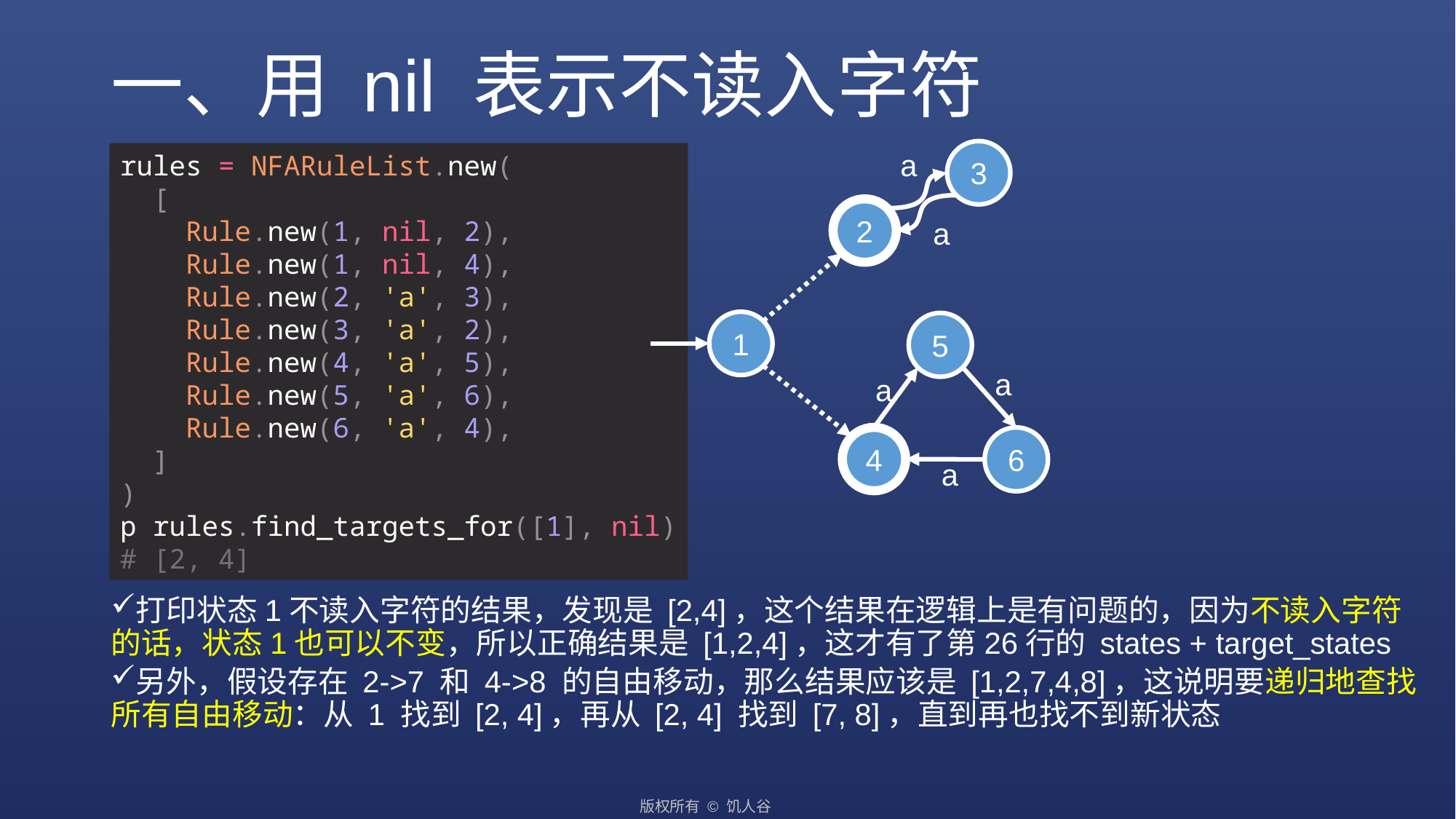

# 一、用 nil 表示不读入字符
rules = NFARuleList.new(
  [
    Rule.new(1, nil, 2),
    Rule.new(1, nil, 4),
    Rule.new(2, 'a', 3),
    Rule.new(3, 'a', 2),
    Rule.new(4, 'a', 5),
    Rule.new(5, 'a', 6),
    Rule.new(6, 'a', 4),
  ]
)
p rules.find_targets_for([1], nil)
# [2, 4]
a
3
2
a
1
5
a
a
4
6
a
打印状态1不读入字符的结果，发现是 [2,4]，这个结果在逻辑上是有问题的，因为不读入字符的话，状态1也可以不变，所以正确结果是 [1,2,4]，这才有了第26行的 states + target_states
另外，假设存在 2->7 和 4->8 的自由移动，那么结果应该是 [1,2,7,4,8]，这说明要递归地查找所有自由移动：从 1 找到 [2, 4]，再从 [2, 4] 找到 [7, 8]，直到再也找不到新状态